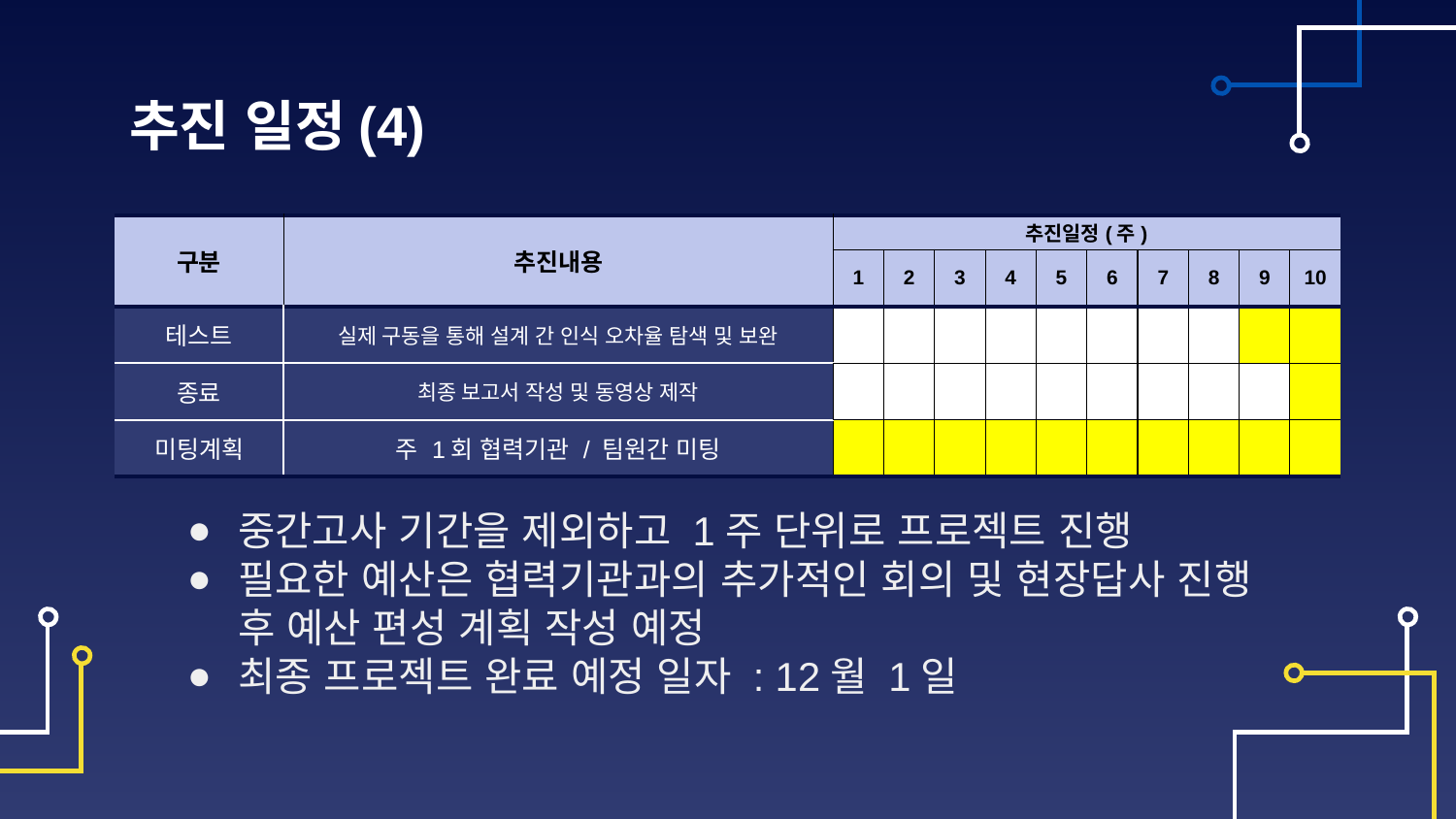

# 추진 일정(4)
| 구분 | 추진내용 | 추진일정(주) |  |  |  |  |  |  |  |  |  |
| --- | --- | --- | --- | --- | --- | --- | --- | --- | --- | --- | --- |
|  |  | 1 | 2 | 3 | 4 | 5 | 6 | 7 | 8 | 9 | 10 |
| 테스트 | 실제 구동을 통해 설계 간 인식 오차율 탐색 및 보완 |  |  |  |  |  |  |  |  |  |  |
| 종료 | 최종 보고서 작성 및 동영상 제작 |  |  |  |  |  |  |  |  |  |  |
| 미팅계획 | 주 1회 협력기관 / 팀원간 미팅 |  |  |  |  |  |  |  |  |  |  |
중간고사 기간을 제외하고 1주 단위로 프로젝트 진행
필요한 예산은 협력기관과의 추가적인 회의 및 현장답사 진행 후 예산 편성 계획 작성 예정
최종 프로젝트 완료 예정 일자 : 12월 1일